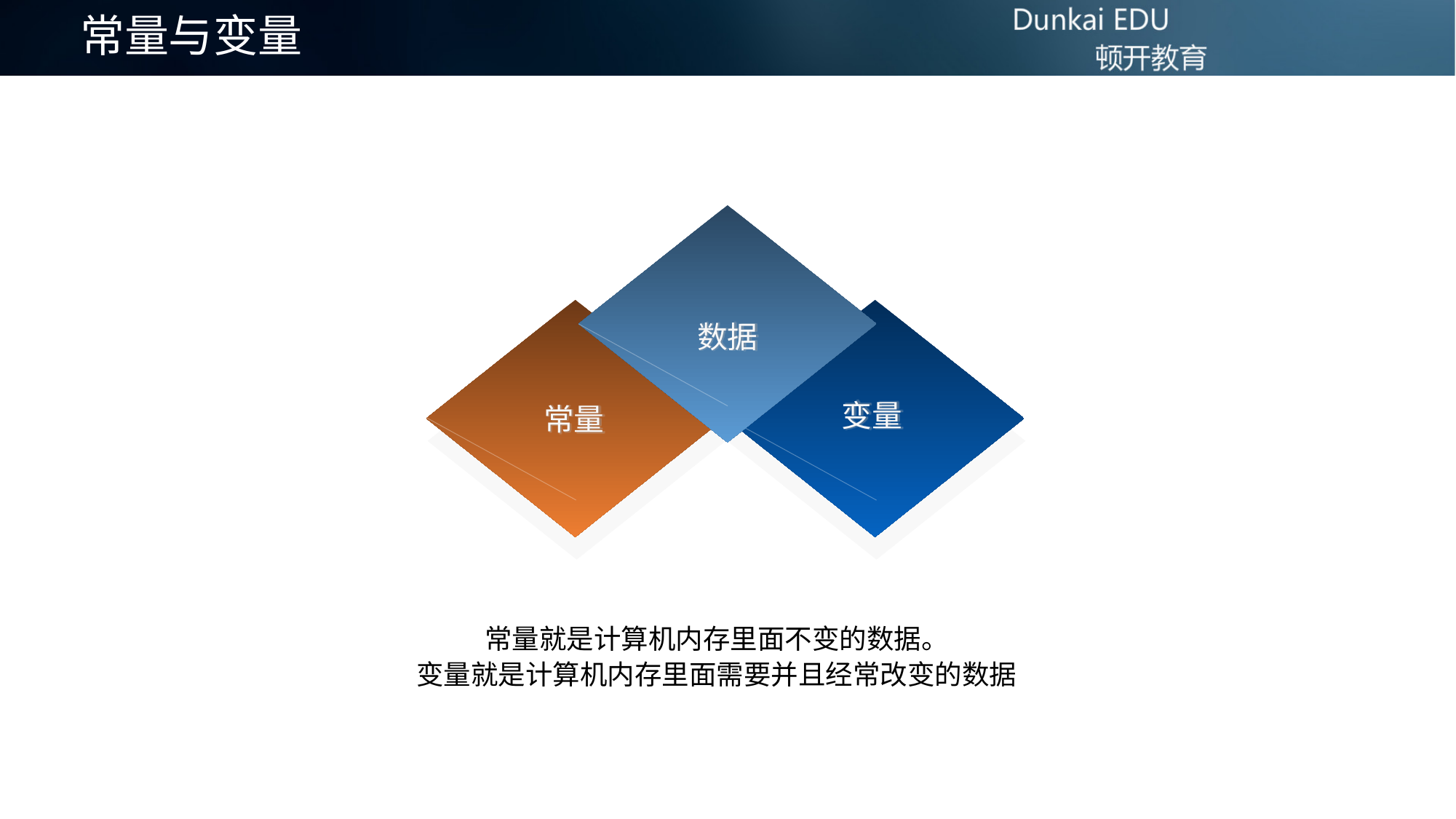

# 常量与变量

数据

变量
常量
常量就是计算机内存里面不变的数据。
变量就是计算机内存里面需要并且经常改变的数据